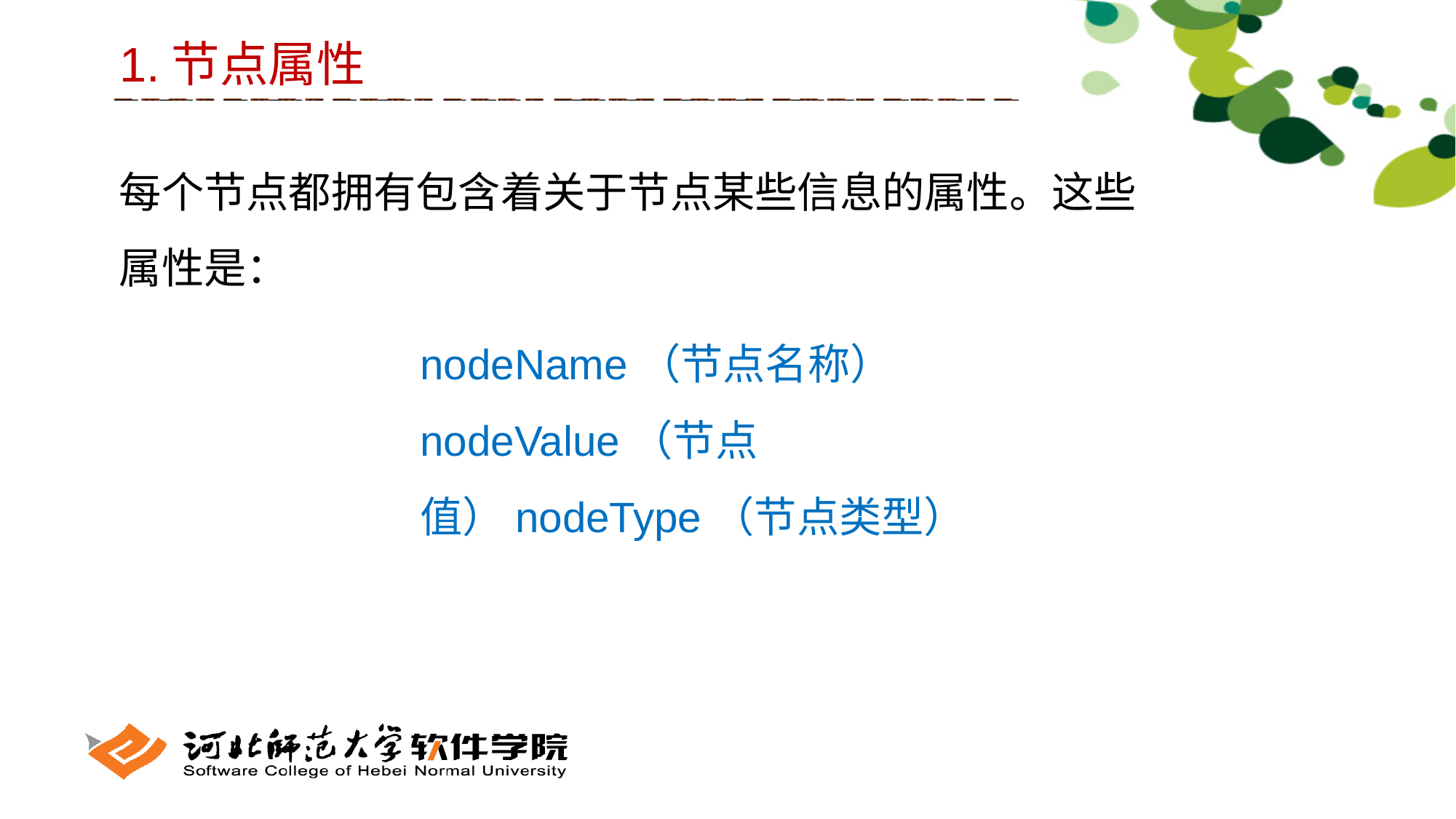

1.节点属性
每个节点都拥有包含着关于节点某些信息的属性。这些属性是：
nodeName（节点名称）
nodeValue（节点值）nodeType（节点类型）